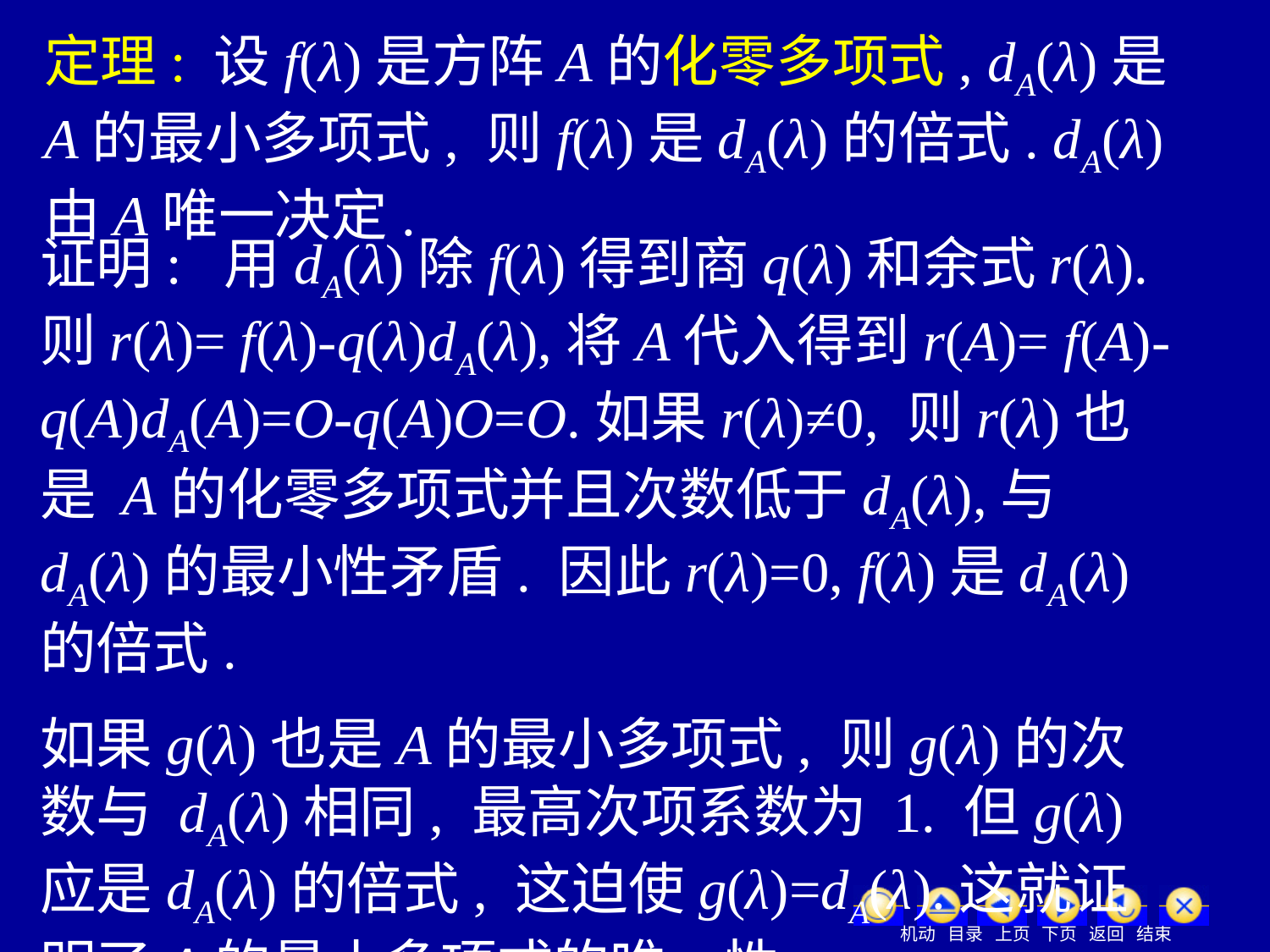

定理: 设f(λ)是方阵A的化零多项式, dA(λ)是A的最小多项式, 则f(λ)是dA(λ)的倍式. dA(λ)由A唯一决定.
证明:  用dA(λ)除f(λ)得到商q(λ)和余式r(λ).则r(λ)= f(λ)-q(λ)dA(λ),将A代入得到r(A)= f(A)-q(A)dA(A)=O-q(A)O=O.如果r(λ)≠0, 则r(λ)也是 A的化零多项式并且次数低于dA(λ),与dA(λ)的最小性矛盾. 因此r(λ)=0, f(λ)是dA(λ)的倍式.
如果g(λ)也是A的最小多项式, 则g(λ)的次数与 dA(λ)相同, 最高次项系数为 1. 但g(λ)应是dA(λ)的倍式, 这迫使g(λ)=dA(λ).这就证明了A的最小多项式的唯一性.